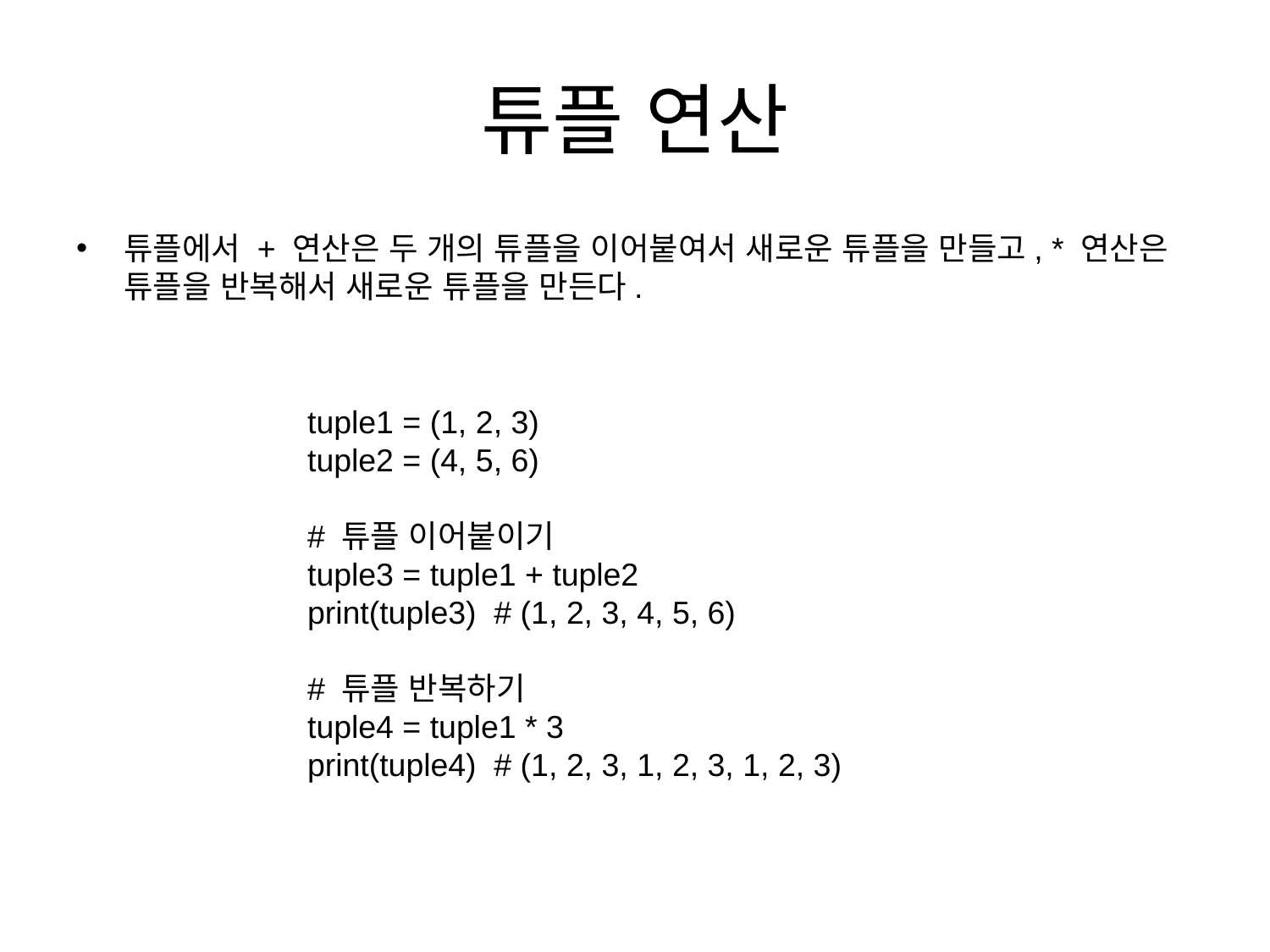

# 튜플 연산
튜플에서 + 연산은 두 개의 튜플을 이어붙여서 새로운 튜플을 만들고, * 연산은 튜플을 반복해서 새로운 튜플을 만든다.
tuple1 = (1, 2, 3)
tuple2 = (4, 5, 6)

# 튜플 이어붙이기
tuple3 = tuple1 + tuple2
print(tuple3)  # (1, 2, 3, 4, 5, 6)

# 튜플 반복하기
tuple4 = tuple1 * 3
print(tuple4)  # (1, 2, 3, 1, 2, 3, 1, 2, 3)